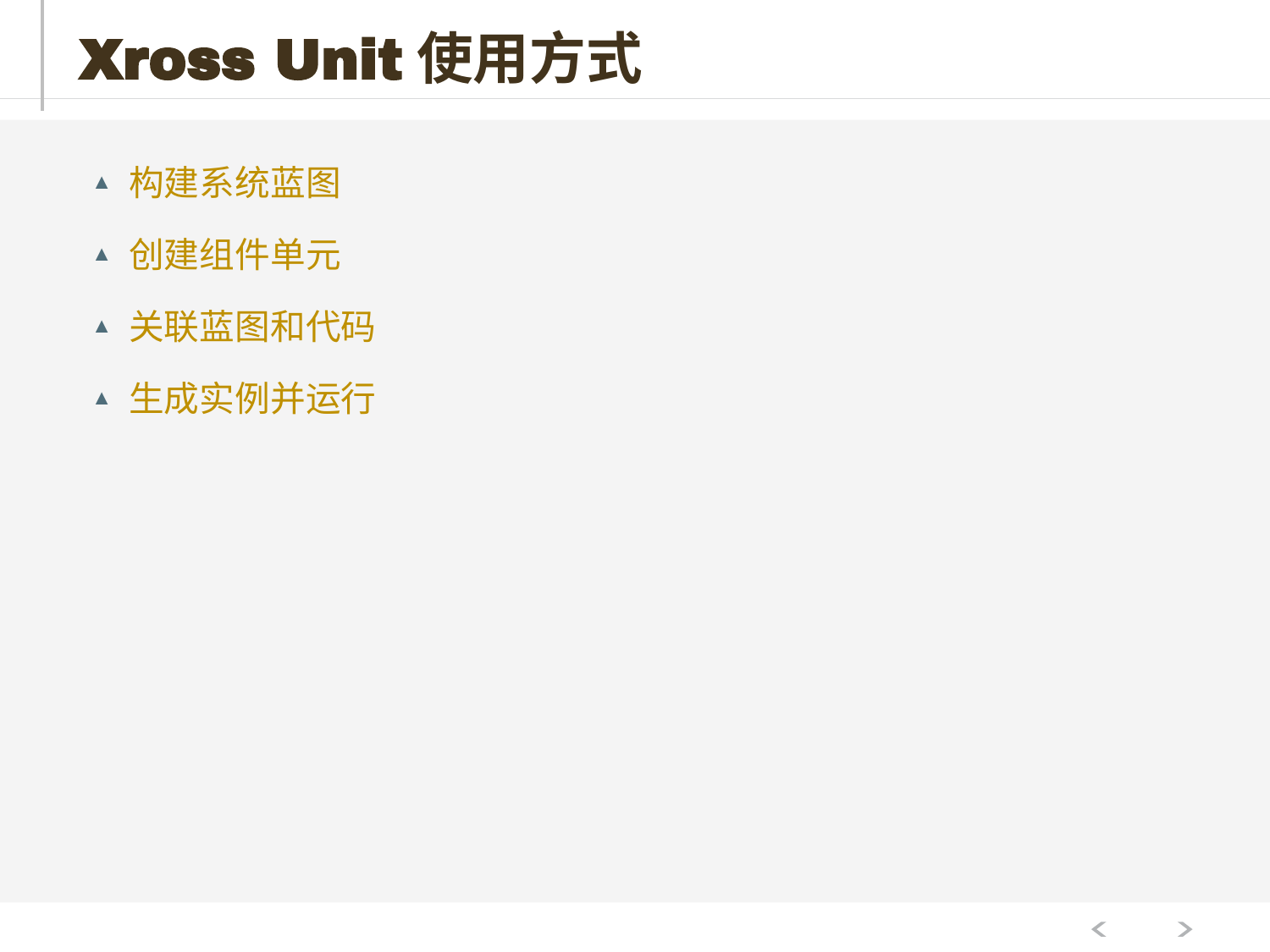

# Xross Unit使用方式
构建系统蓝图
创建组件单元
关联蓝图和代码
生成实例并运行